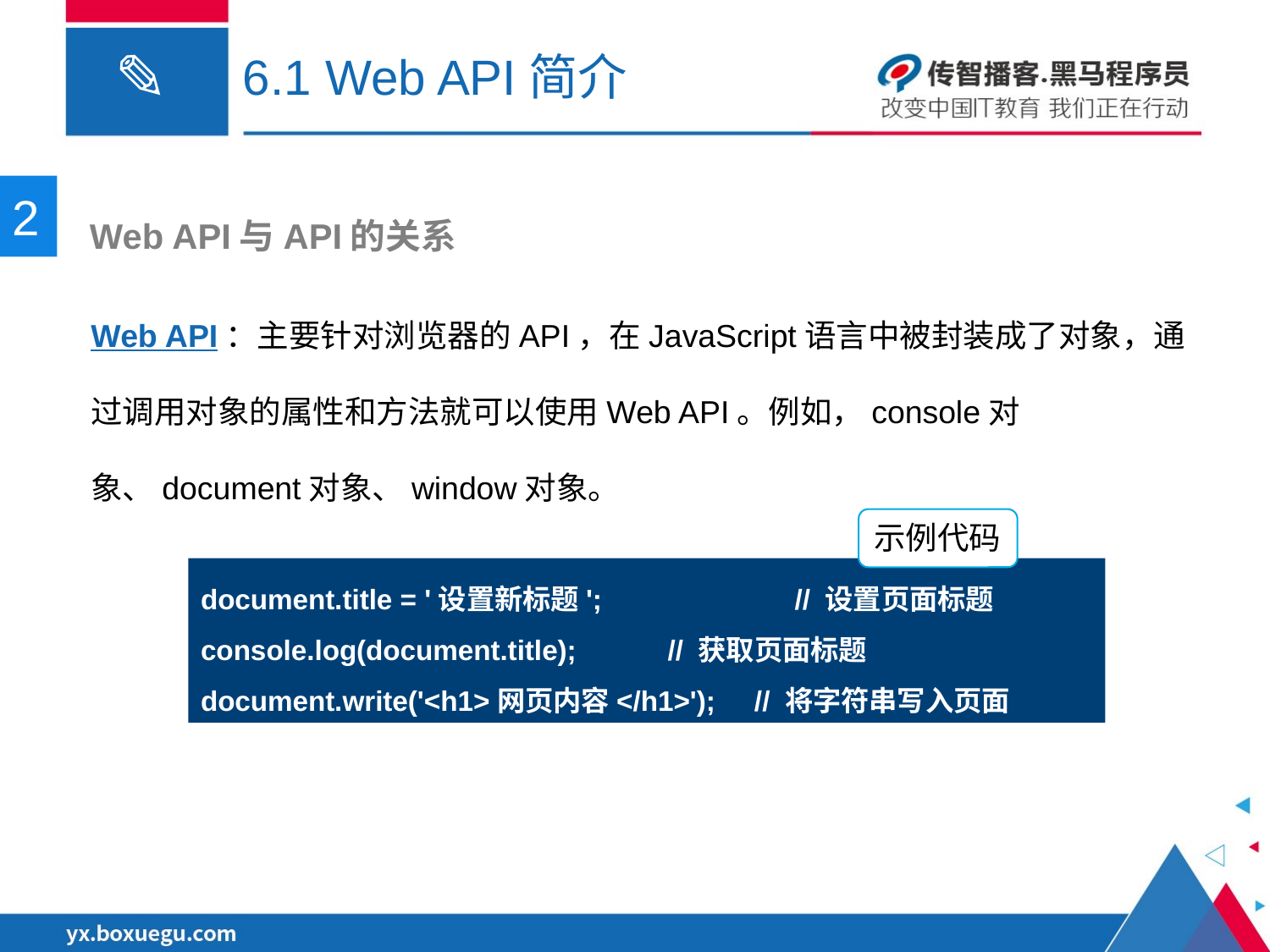

# 6.1 Web API简介

2
  Web API与API的关系
Web API：主要针对浏览器的API，在JavaScript语言中被封装成了对象，通过调用对象的属性和方法就可以使用Web API。例如，console对象、document对象、window对象。
示例代码
document.title = '设置新标题';	           // 设置页面标题
console.log(document.title);	           // 获取页面标题
document.write('<h1>网页内容</h1>');     // 将字符串写入页面